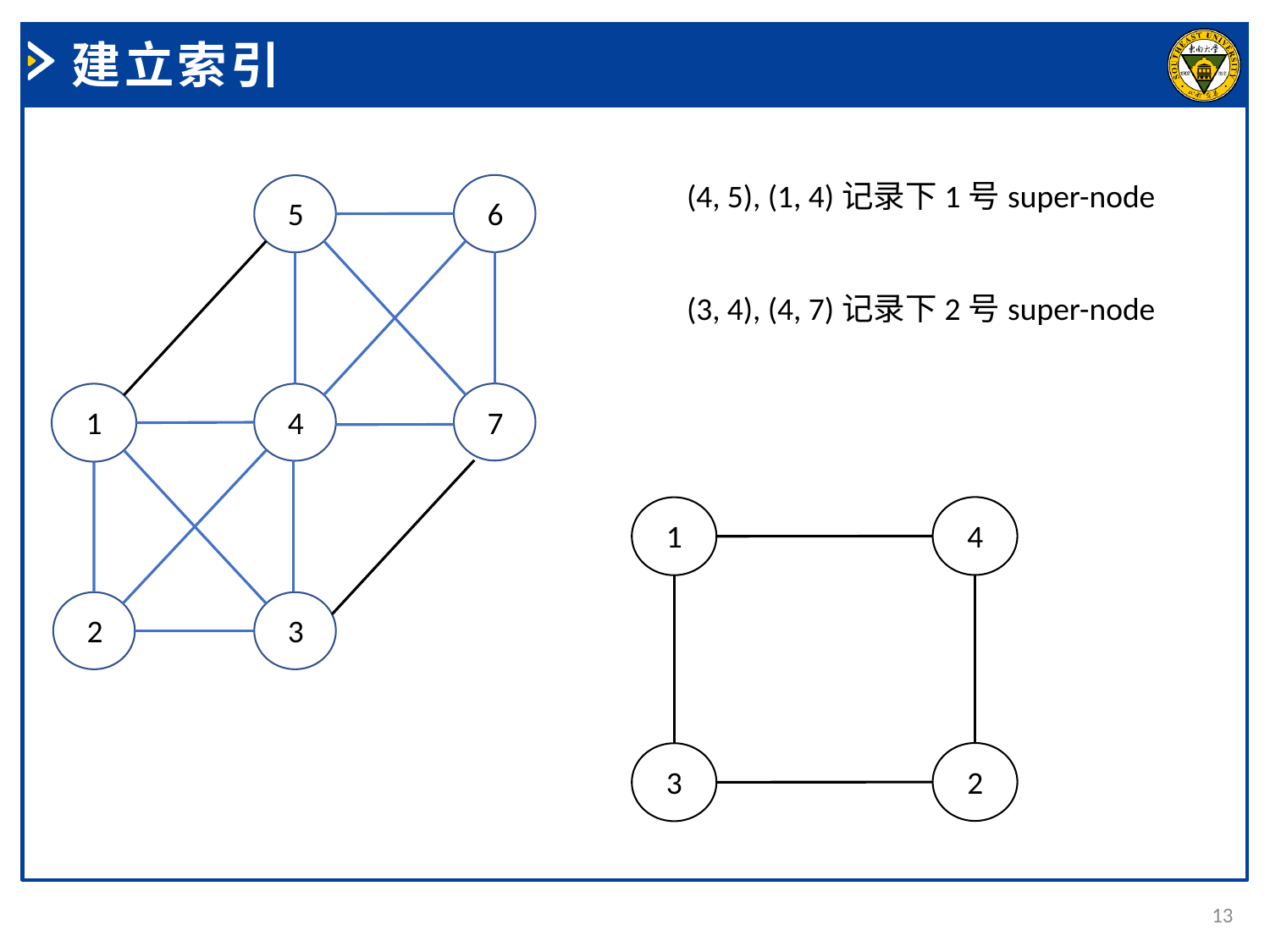

建立索引
(4, 5), (1, 4)记录下1号super-node

6

5
(3, 4), (4, 7)记录下2号super-node

7

1

4

4

1

2

3

2

3
13